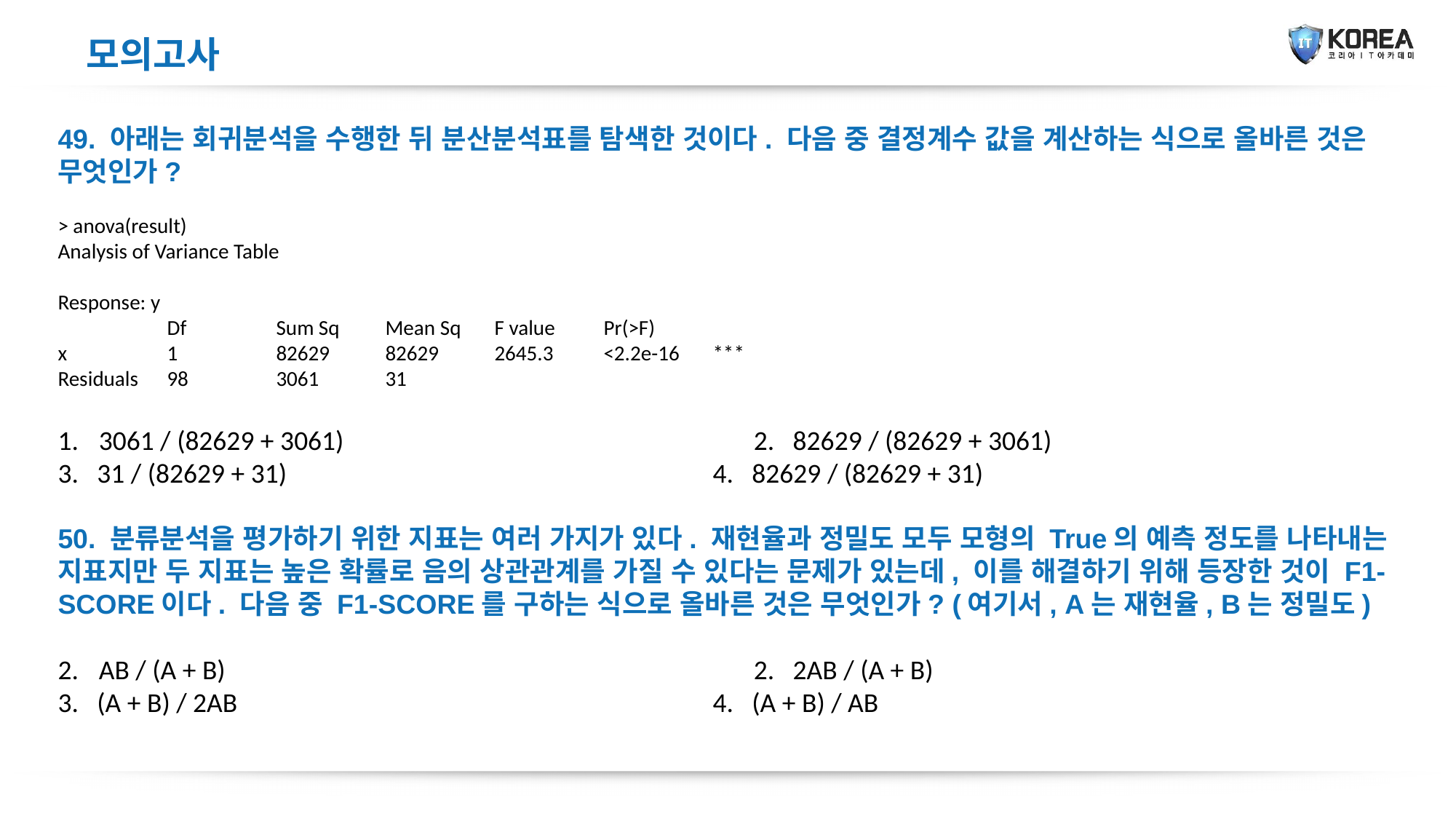

모의고사
49. 아래는 회귀분석을 수행한 뒤 분산분석표를 탐색한 것이다. 다음 중 결정계수 값을 계산하는 식으로 올바른 것은 무엇인가?

> anova(result)
Analysis of Variance Table

Response: y
	Df	Sum Sq	Mean Sq	F value	Pr(>F)
x	1	82629	82629	2645.3	<2.2e-16	***
Residuals	98	3061	31

3061 / (82629 + 3061)				2.   82629 / (82629 + 3061)
3.   31 / (82629 + 31)				4.   82629 / (82629 + 31)

50. 분류분석을 평가하기 위한 지표는 여러 가지가 있다. 재현율과 정밀도 모두 모형의 True의 예측 정도를 나타내는 지표지만 두 지표는 높은 확률로 음의 상관관계를 가질 수 있다는 문제가 있는데, 이를 해결하기 위해 등장한 것이 F1-SCORE이다. 다음 중 F1-SCORE를 구하는 식으로 올바른 것은 무엇인가? (여기서, A는 재현율, B는 정밀도)

AB / (A + B)					2.   2AB / (A + B)
3.   (A + B) / 2AB					4.   (A + B) / AB